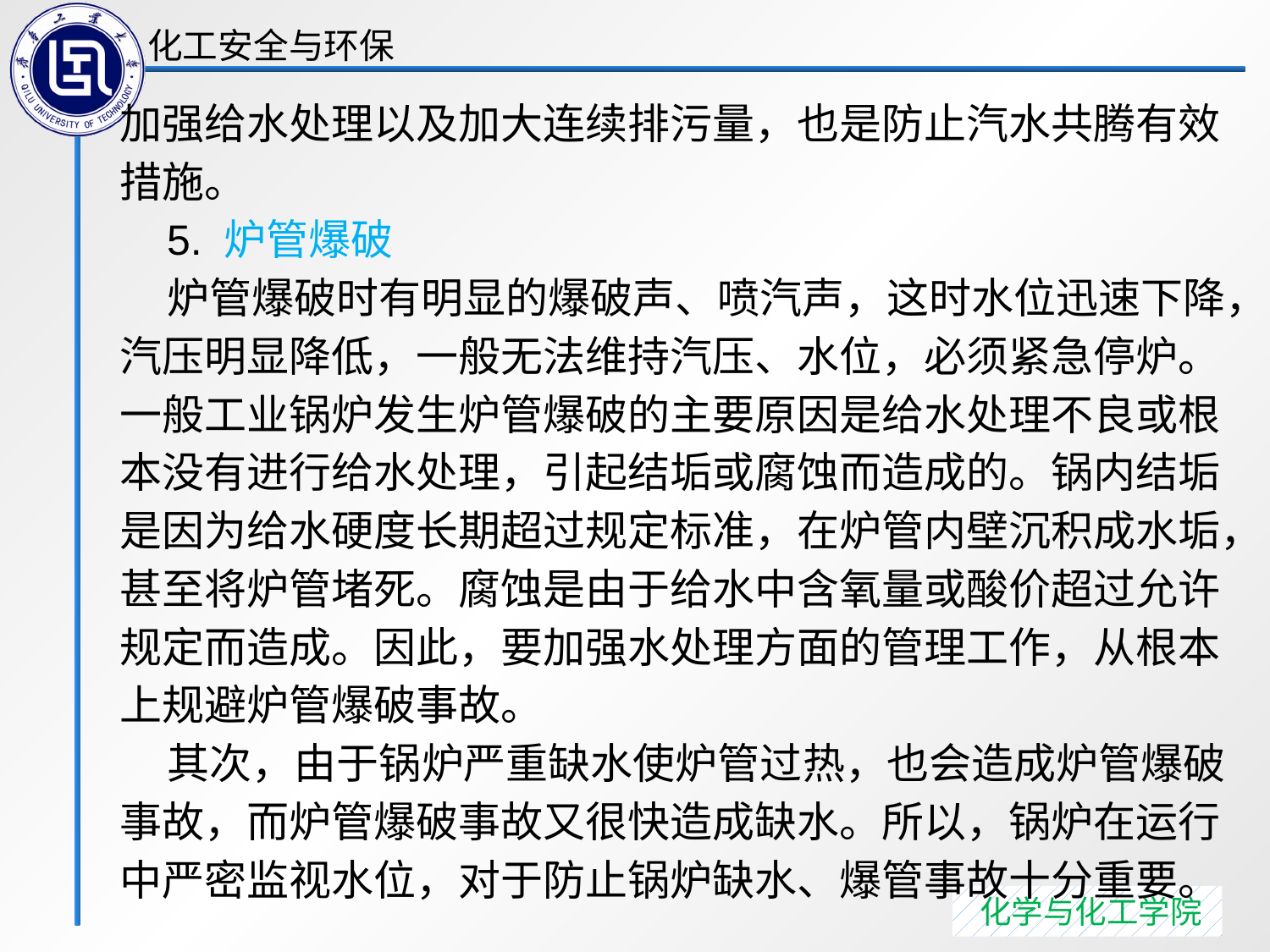

加强给水处理以及加大连续排污量，也是防止汽水共腾有效措施。
    5. 炉管爆破
    炉管爆破时有明显的爆破声、喷汽声，这时水位迅速下降，汽压明显降低，一般无法维持汽压、水位，必须紧急停炉。一般工业锅炉发生炉管爆破的主要原因是给水处理不良或根本没有进行给水处理，引起结垢或腐蚀而造成的。锅内结垢是因为给水硬度长期超过规定标准，在炉管内壁沉积成水垢，甚至将炉管堵死。腐蚀是由于给水中含氧量或酸价超过允许规定而造成。因此，要加强水处理方面的管理工作，从根本上规避炉管爆破事故。
    其次，由于锅炉严重缺水使炉管过热，也会造成炉管爆破事故，而炉管爆破事故又很快造成缺水。所以，锅炉在运行中严密监视水位，对于防止锅炉缺水、爆管事故十分重要。